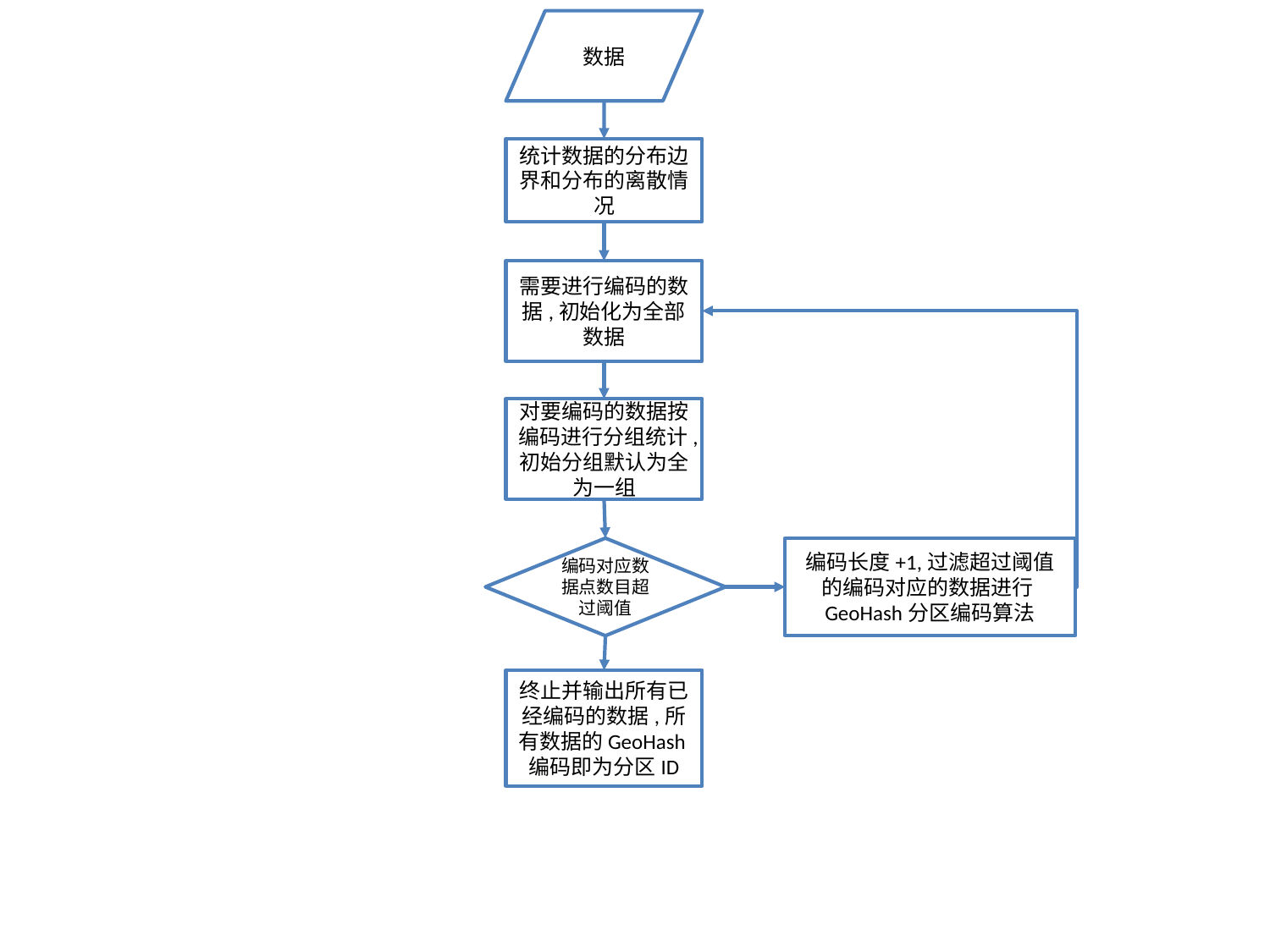

数据
统计数据的分布边界和分布的离散情况
需要进行编码的数据,初始化为全部数据
对要编码的数据按编码进行分组统计,初始分组默认为全为一组
编码对应数据点数目超过阈值
编码长度+1,过滤超过阈值的编码对应的数据进行GeoHash分区编码算法
终止并输出所有已经编码的数据,所有数据的GeoHash编码即为分区ID